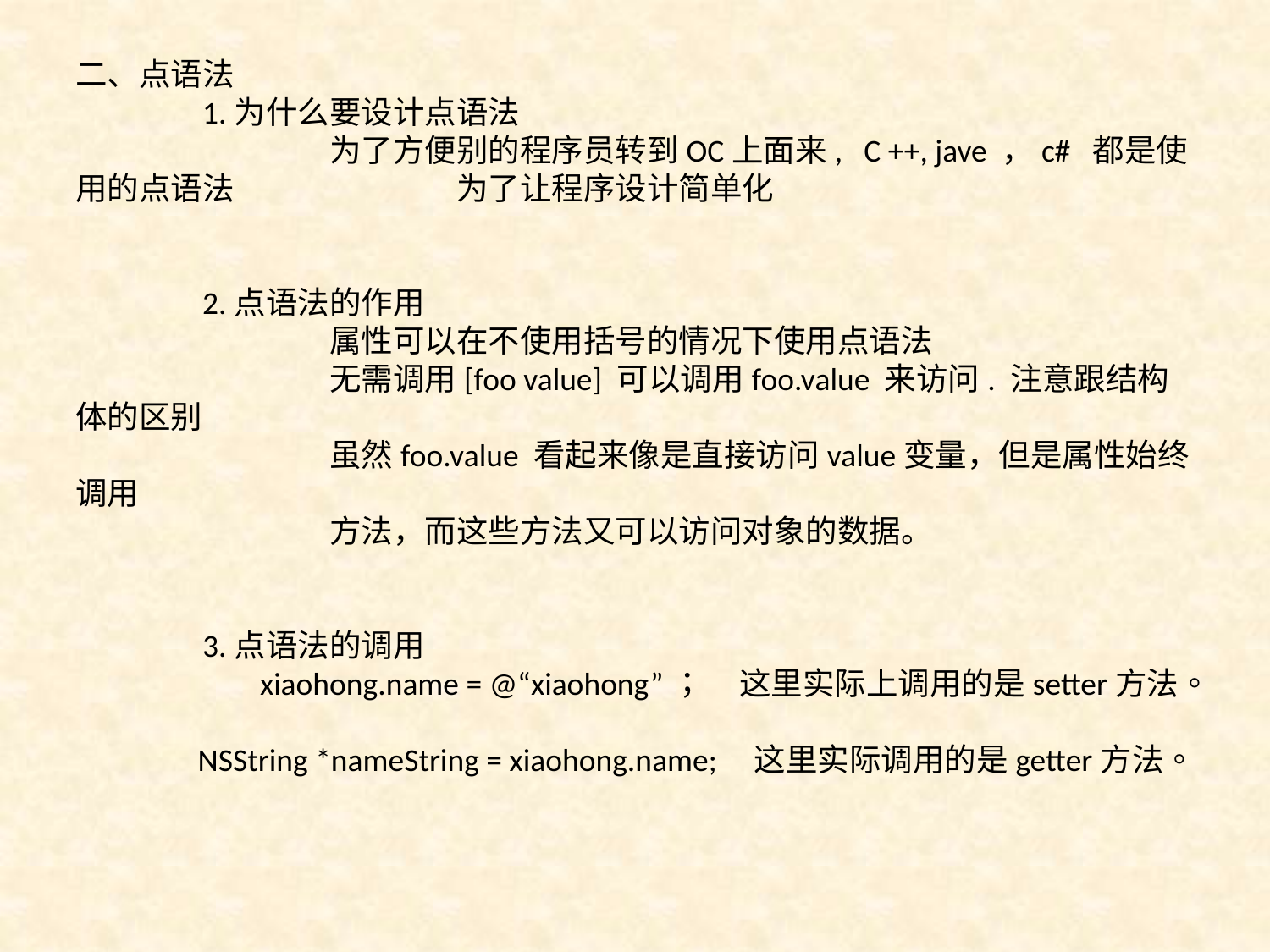

二、点语法
	1.为什么要设计点语法
		为了方便别的程序员转到OC上面来,   C ++, jave ，c#  都是使用的点语法		为了让程序设计简单化

	2.点语法的作用
		属性可以在不使用括号的情况下使用点语法
		无需调用[foo value] 可以调用foo.value 来访问. 注意跟结构体的区别
		虽然foo.value 看起来像是直接访问value变量，但是属性始终调用
		方法，而这些方法又可以访问对象的数据。

	3.点语法的调用
	        xiaohong.name = @“xiaohong”；     这里实际上调用的是setter方法。

                 NSString *nameString = xiaohong.name;    这里实际调用的是getter方法。